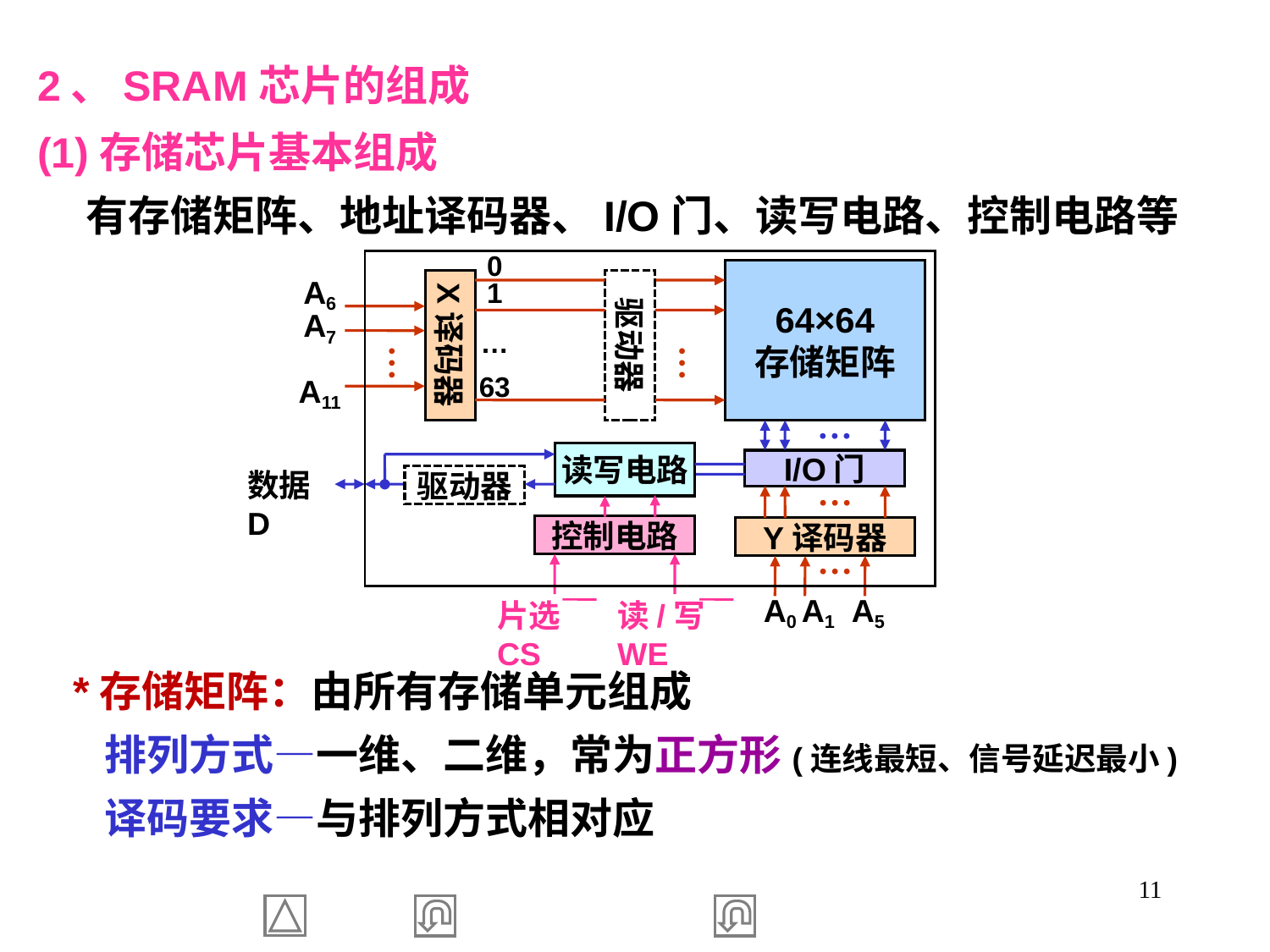

2、SRAM芯片的组成
(1)存储芯片基本组成
    有存储矩阵、地址译码器、I/O门、读写电路、控制电路等
0
1
…
63

64×64
存储矩阵
X译码器
驱动器
A6
A7
A11

…
…

…

读写电路
I/O门

数据D

驱动器

…

控制电路
Y译码器
…

A0 A1  A5
片选CS
读/写WE

   *存储矩阵：由所有存储单元组成
      排列方式—一维、二维，常为正方形(连线最短、信号延迟最小)
      译码要求—与排列方式相对应
11